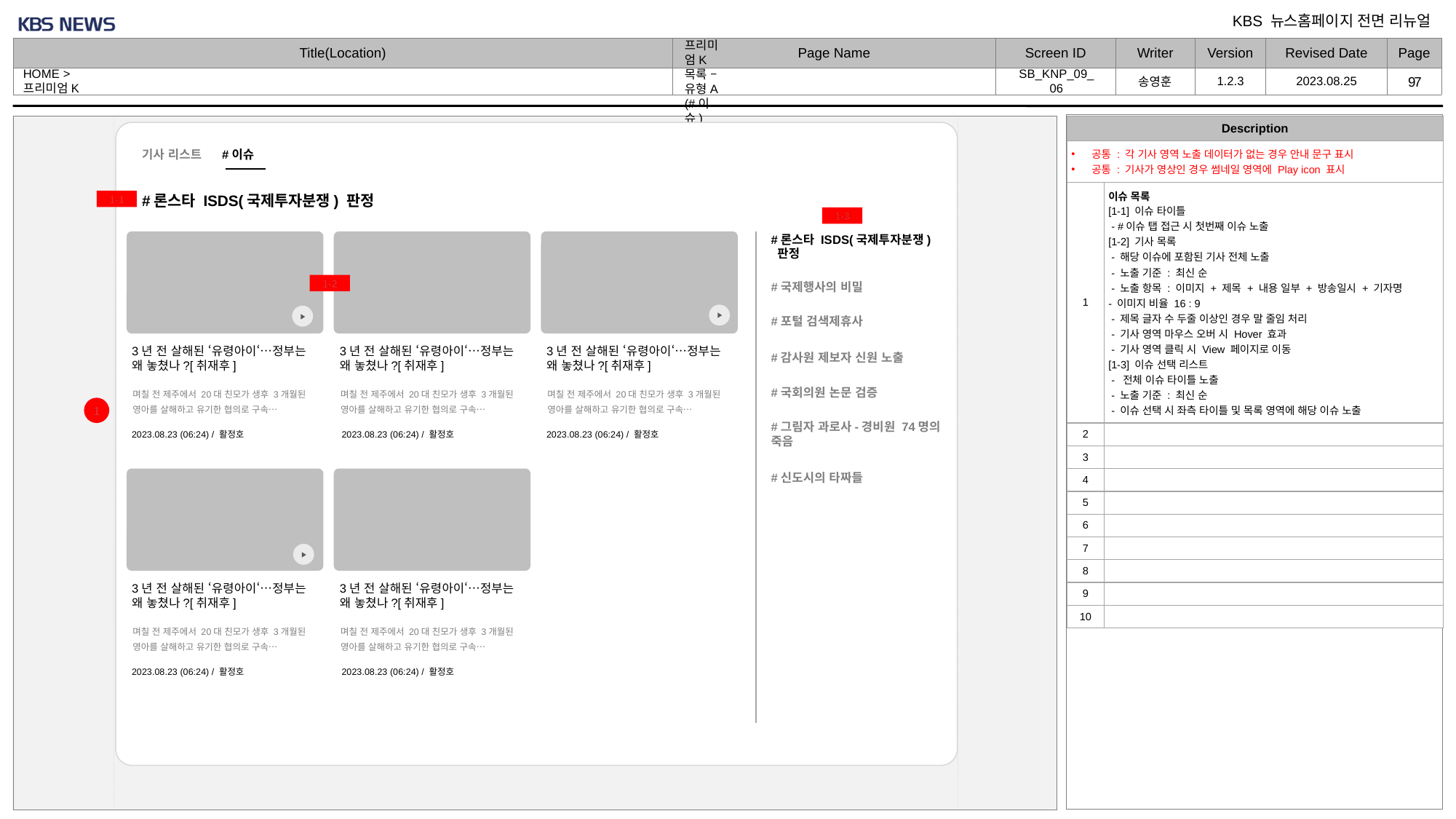

HOME > 프리미엄K
SB_KNP_09_06
# 프리미엄K 목록 – 유형A (#이슈)
| Description |  |
| --- | --- |
| 공통 : 각 기사 영역 노출 데이터가 없는 경우 안내 문구 표시 공통 : 기사가 영상인 경우 썸네일 영역에 Play icon 표시 |  |
| 1 | 이슈 목록 [1-1] 이슈 타이틀 - #이슈 탭 접근 시 첫번째 이슈 노출 [1-2] 기사 목록 - 해당 이슈에 포함된 기사 전체 노출 - 노출 기준 : 최신 순 - 노출 항목 : 이미지 + 제목 + 내용 일부 + 방송일시 + 기자명 - 이미지 비율 16 : 9 - 제목 글자 수 두줄 이상인 경우 말 줄임 처리 - 기사 영역 마우스 오버 시 Hover 효과 - 기사 영역 클릭 시 View 페이지로 이동 [1-3] 이슈 선택 리스트 - 전체 이슈 타이틀 노출 - 노출 기준 : 최신 순 - 이슈 선택 시 좌측 타이틀 및 목록 영역에 해당 이슈 노출 |
| 2 |  |
| 3 |  |
| 4 |  |
| 5 |  |
| 6 |  |
| 7 |  |
| 8 |  |
| 9 |  |
| 10 |  |

기사 리스트     #이슈
#론스타 ISDS(국제투자분쟁) 판정
1-1
1-3

#론스타 ISDS(국제투자분쟁)
 판정
#국제행사의 비밀
1-2
 ▶
 ▶
#포털 검색제휴사
3년 전 살해된 ‘유령아이‘…정부는 왜 놓쳤나?[취재후]
3년 전 살해된 ‘유령아이‘…정부는 왜 놓쳤나?[취재후]
3년 전 살해된 ‘유령아이‘…정부는 왜 놓쳤나?[취재후]
#감사원 제보자 신원 노출
#국회의원 논문 검증
며칠 전 제주에서 20대 친모가 생후 3개월된 영아를 살해하고 유기한 협의로 구속…
며칠 전 제주에서 20대 친모가 생후 3개월된 영아를 살해하고 유기한 협의로 구속…
며칠 전 제주에서 20대 친모가 생후 3개월된 영아를 살해하고 유기한 협의로 구속…
1
#그림자 과로사-경비원 74명의
죽음
2023.08.23 (06:24) / 활정호
2023.08.23 (06:24) / 활정호
2023.08.23 (06:24) / 활정호
#신도시의 타짜들

 ▶
3년 전 살해된 ‘유령아이‘…정부는 왜 놓쳤나?[취재후]
3년 전 살해된 ‘유령아이‘…정부는 왜 놓쳤나?[취재후]
며칠 전 제주에서 20대 친모가 생후 3개월된 영아를 살해하고 유기한 협의로 구속…
며칠 전 제주에서 20대 친모가 생후 3개월된 영아를 살해하고 유기한 협의로 구속…
2023.08.23 (06:24) / 활정호
2023.08.23 (06:24) / 활정호